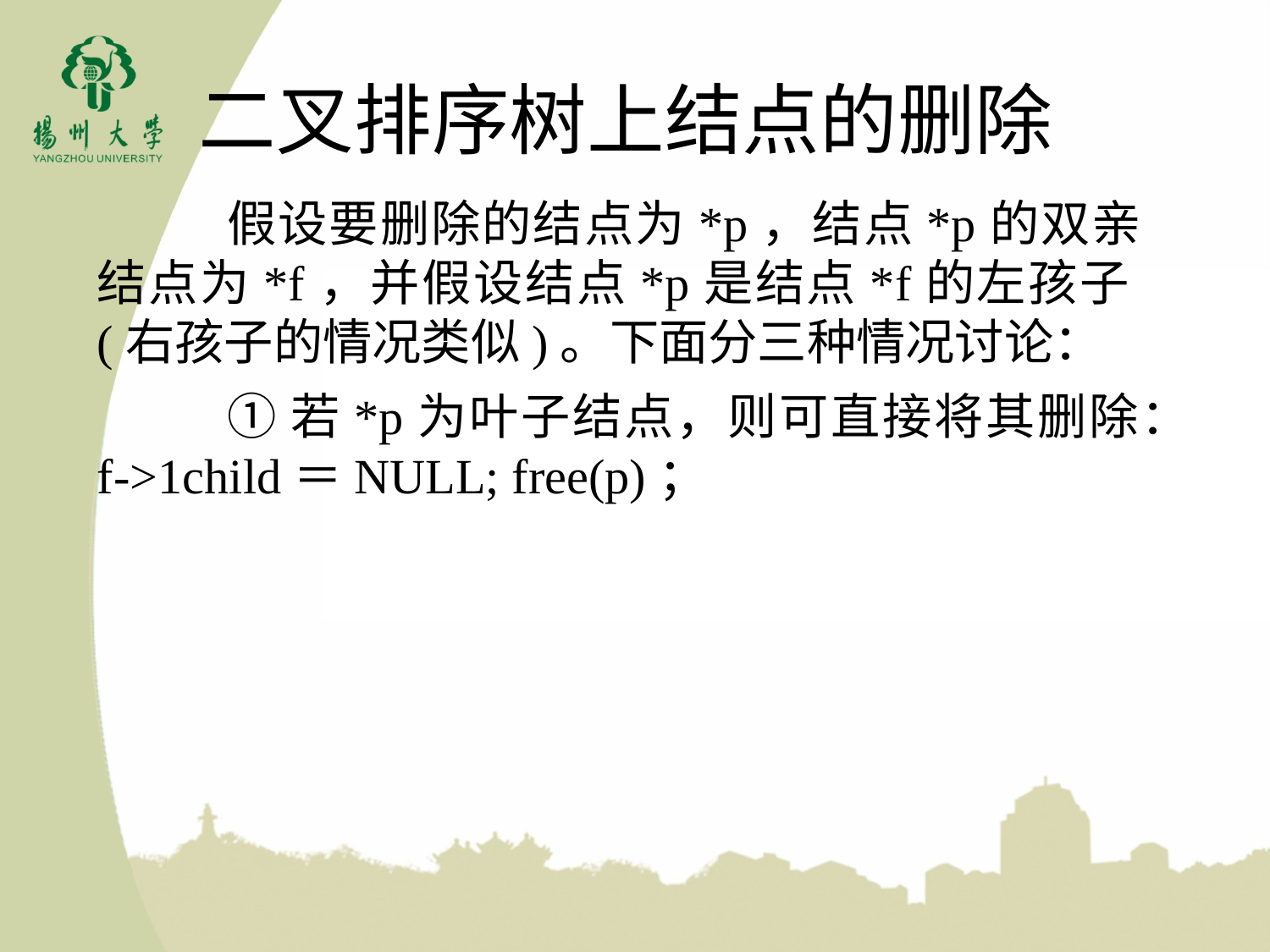

# 二叉排序树上结点的删除
假设要删除的结点为*p，结点*p的双亲结点为*f，并假设结点*p是结点*f的左孩子(右孩子的情况类似)。下面分三种情况讨论：
①若*p为叶子结点，则可直接将其删除：f->1child＝NULL; free(p)；
27